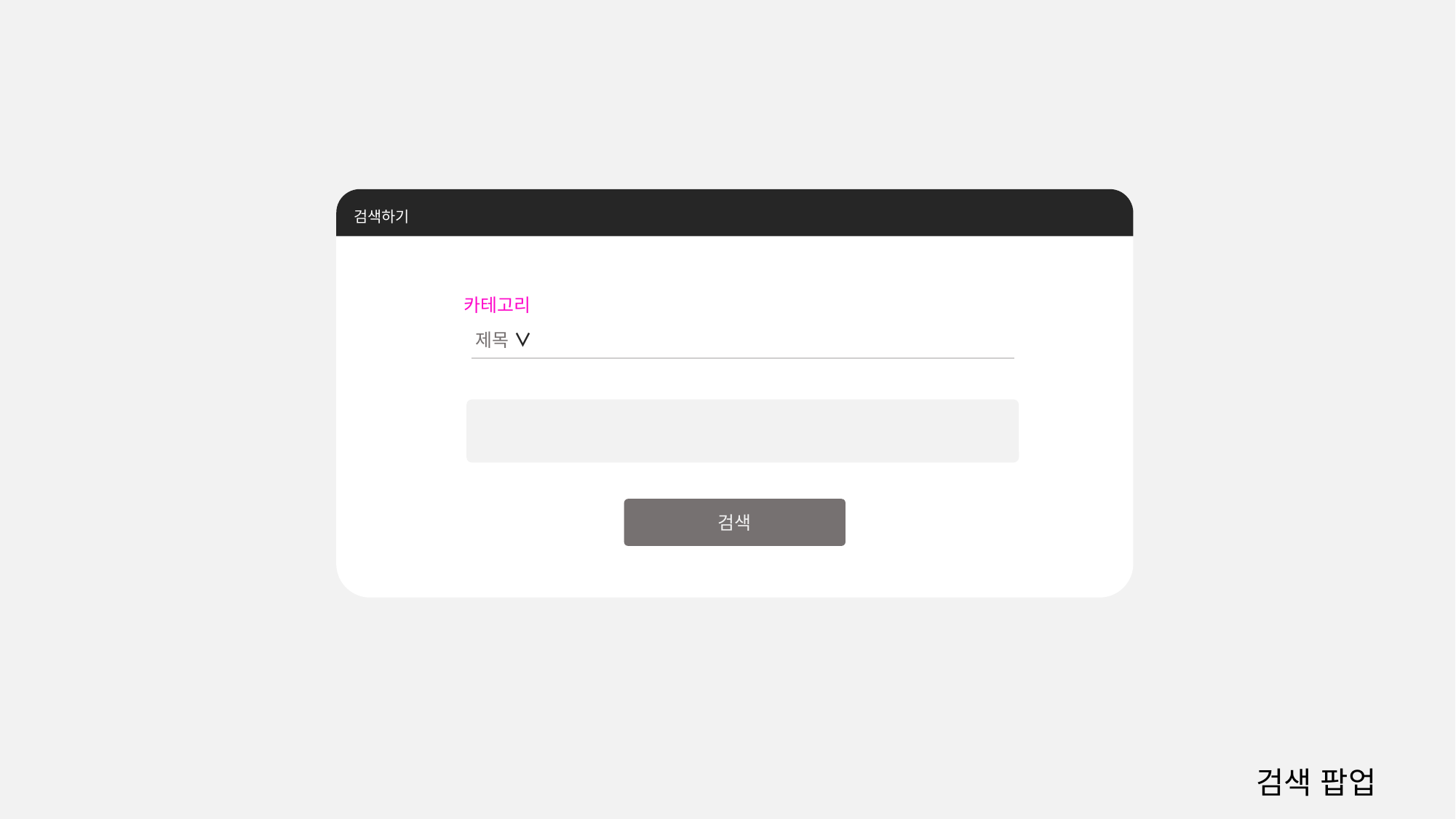

검색하기

카테고리
제목 ∨
검색
검색 팝업